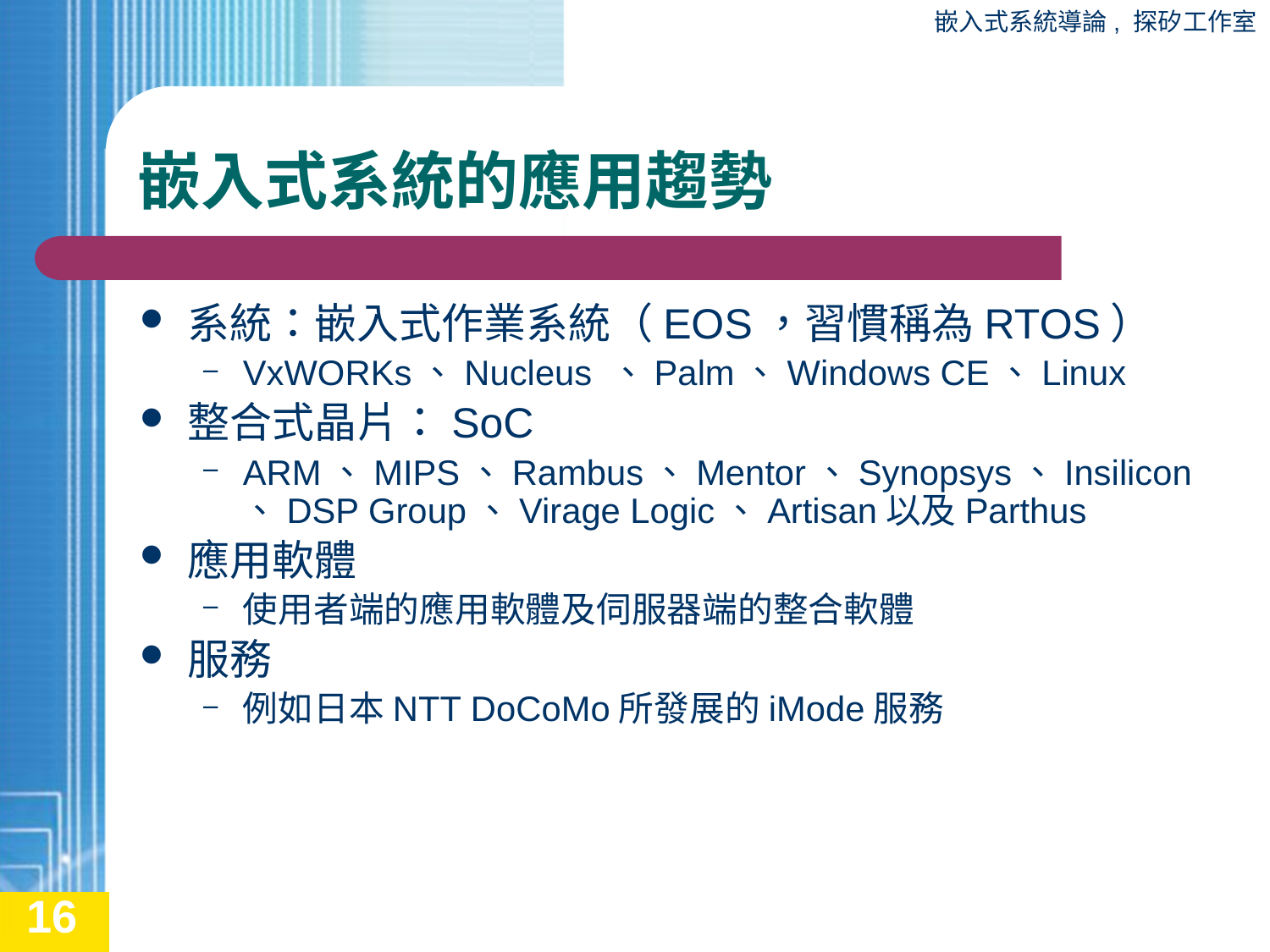

嵌入式系統導論, 探矽工作室
# 嵌入式系統的應用趨勢
系統：嵌入式作業系統（EOS，習慣稱為RTOS）
VxWORKs、Nucleus 、Palm、Windows CE、Linux
整合式晶片：SoC
ARM、MIPS、Rambus、Mentor、Synopsys、Insilicon、DSP Group、Virage Logic、Artisan以及Parthus
應用軟體
使用者端的應用軟體及伺服器端的整合軟體
服務
例如日本NTT DoCoMo所發展的iMode服務
16